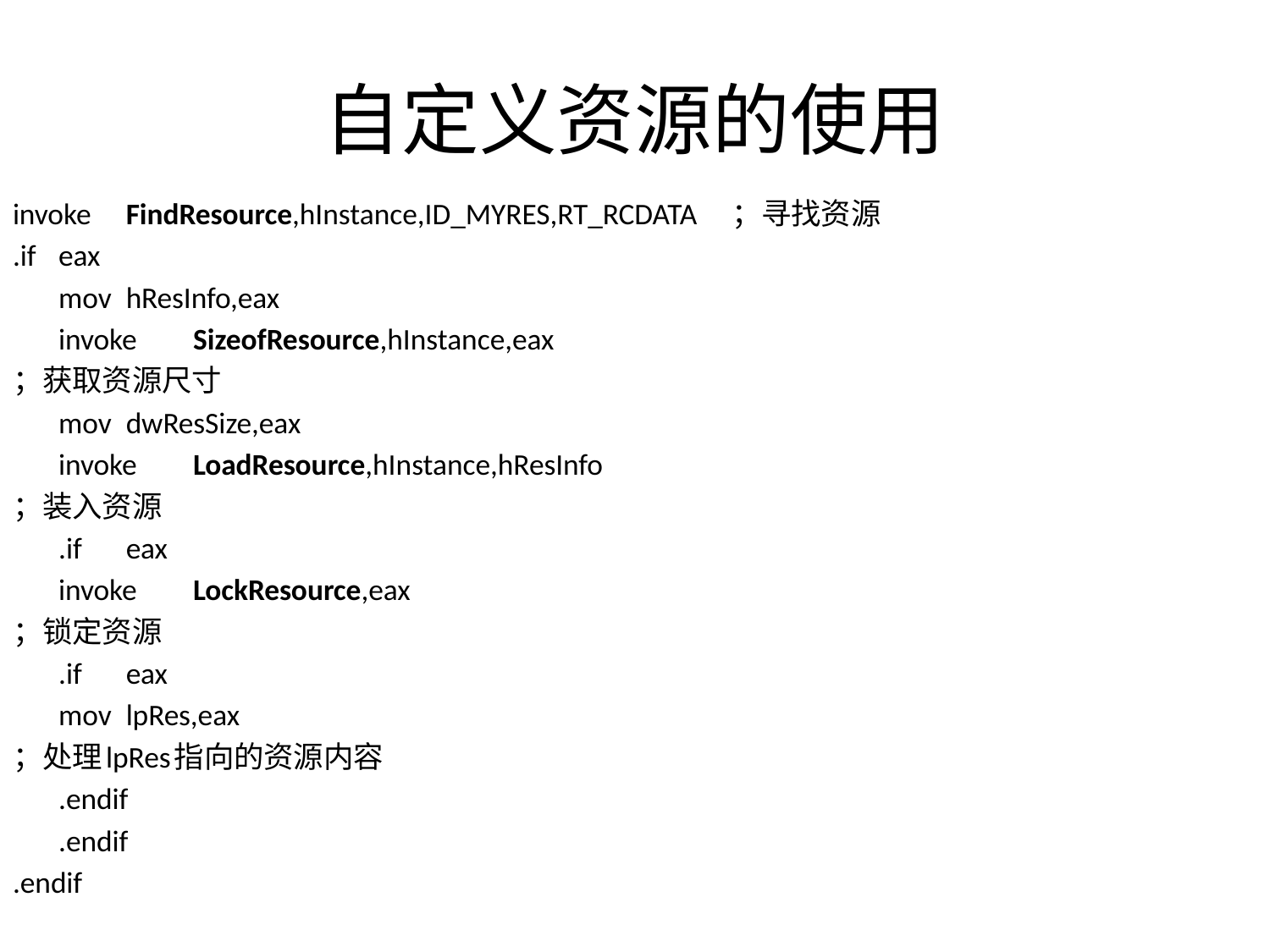

# 自定义资源的使用
invoke	FindResource,hInstance,ID_MYRES,RT_RCDATA	；寻找资源
.if		eax
			mov		hResInfo,eax
			invoke	SizeofResource,hInstance,eax
；获取资源尺寸
			mov		dwResSize,eax
			invoke	LoadResource,hInstance,hResInfo
；装入资源
			.if		eax
					invoke	LockResource,eax
；锁定资源
					.if		eax
							mov		lpRes,eax
；处理lpRes指向的资源内容
					.endif
			.endif
.endif